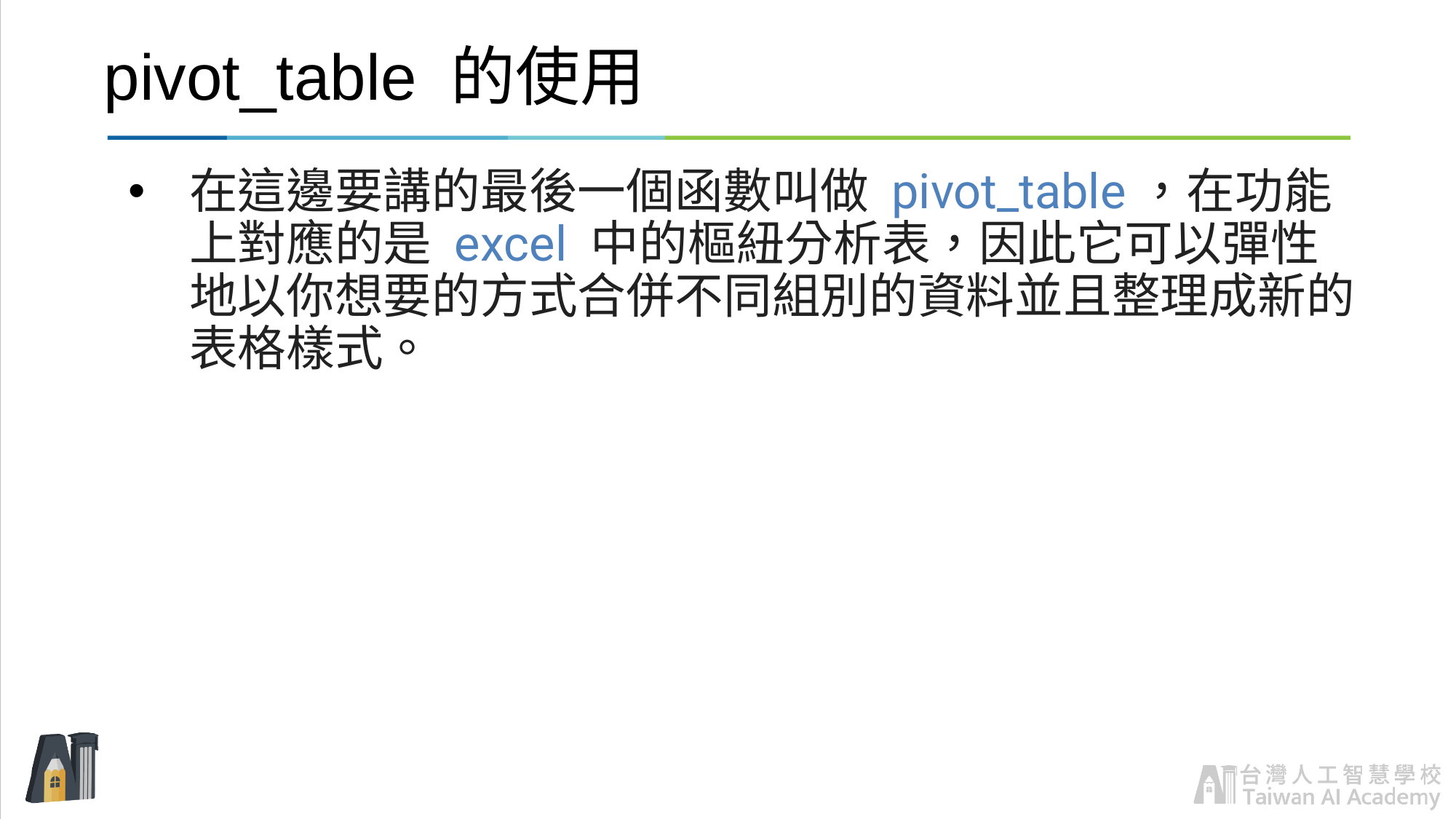

# pivot_table 的使用
在這邊要講的最後一個函數叫做 pivot_table，在功能上對應的是 excel 中的樞紐分析表，因此它可以彈性地以你想要的方式合併不同組別的資料並且整理成新的表格樣式。